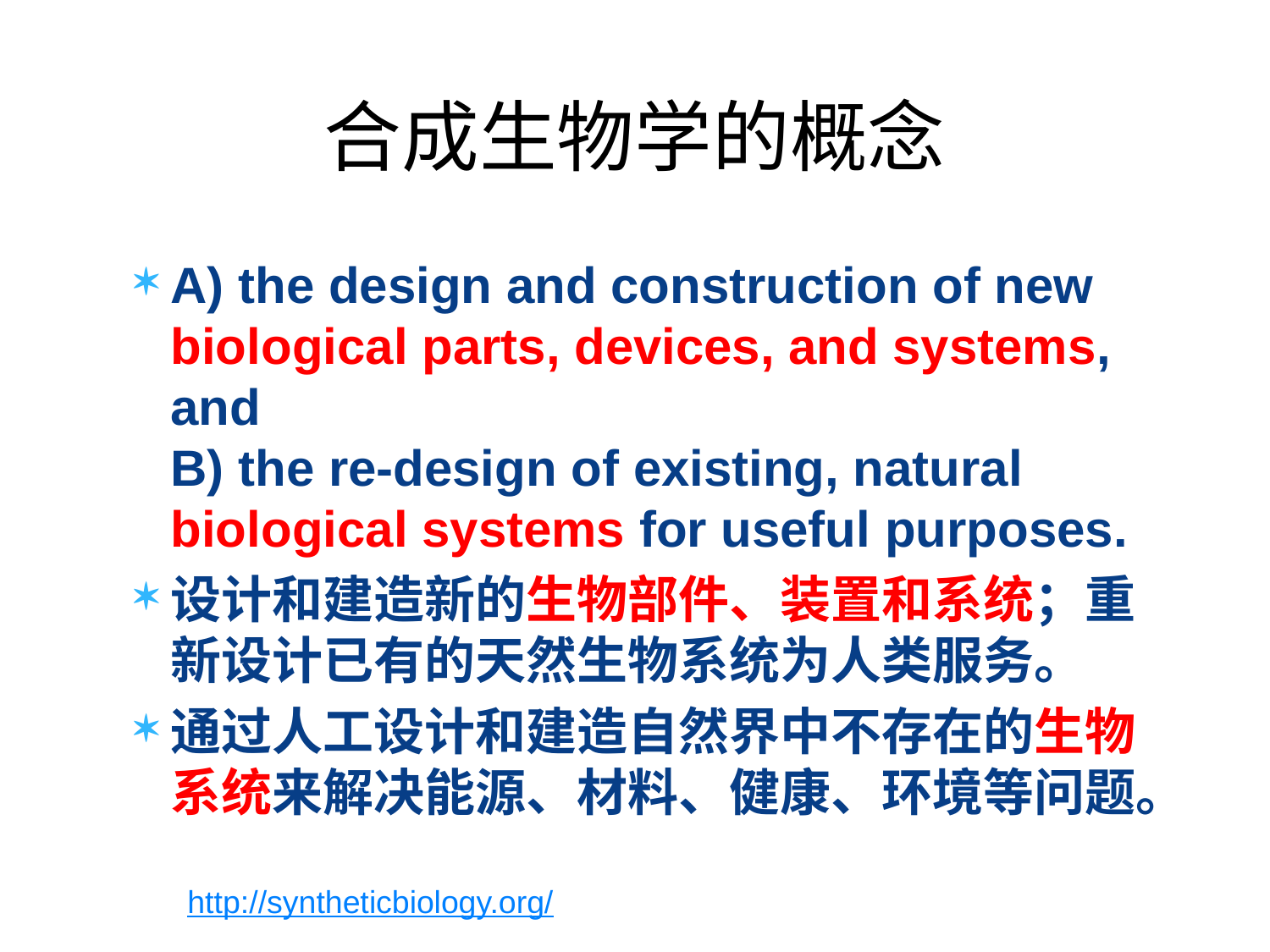

# 合成生物学的概念
A) the design and construction of new biological parts, devices, and systems, and
B) the re-design of existing, natural biological systems for useful purposes.
设计和建造新的生物部件、装置和系统；重新设计已有的天然生物系统为人类服务。
通过人工设计和建造自然界中不存在的生物系统来解决能源、材料、健康、环境等问题。

http://syntheticbiology.org/